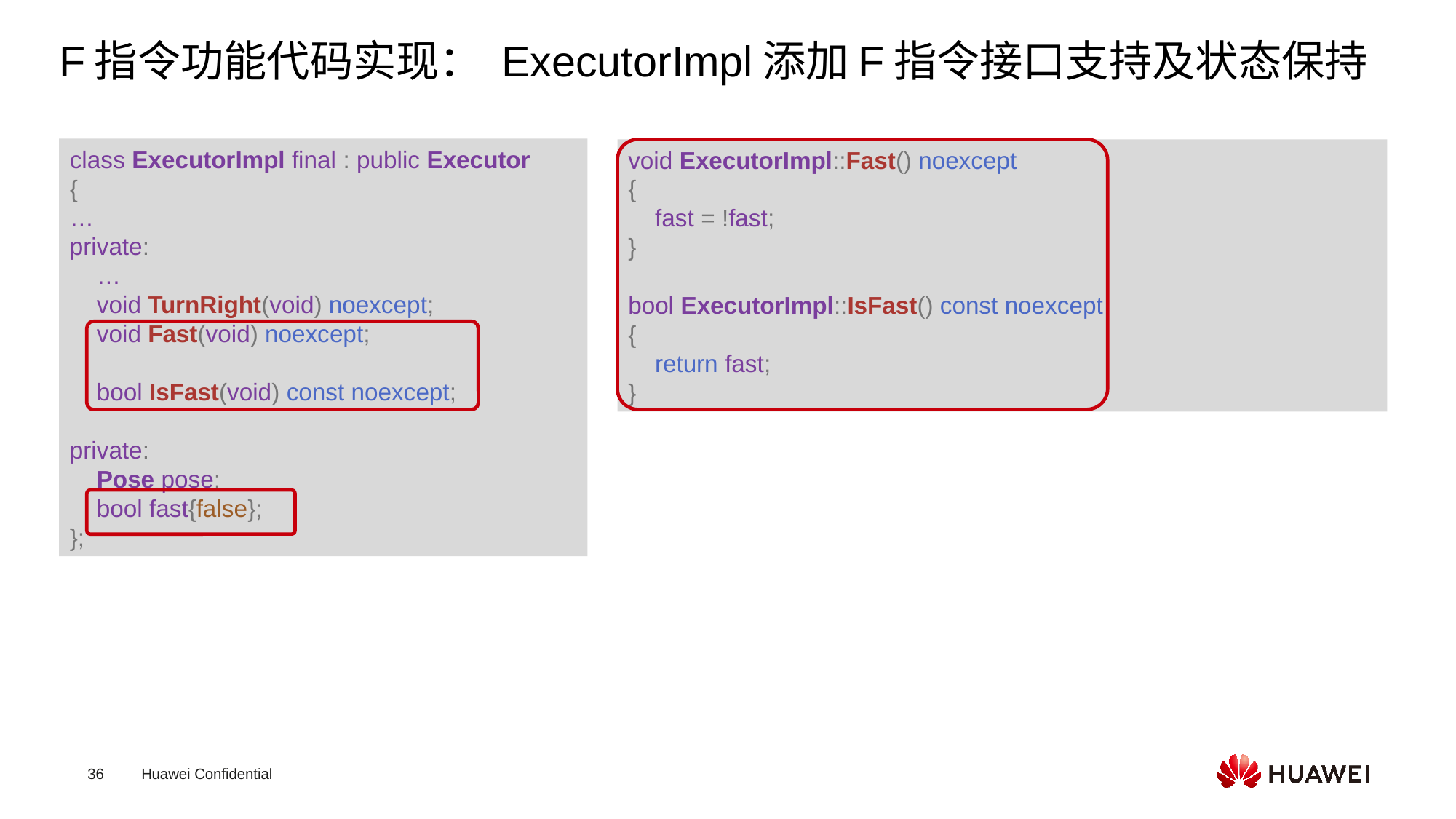

# F指令功能代码实现： ExecutorImpl添加F指令接口支持及状态保持
class ExecutorImpl final : public Executor
{
…
private:
    …
    void TurnRight(void) noexcept;
    void Fast(void) noexcept;
    bool IsFast(void) const noexcept;
private:
    Pose pose;
    bool fast{false};
};
void ExecutorImpl::Fast() noexcept
{
    fast = !fast;
}
bool ExecutorImpl::IsFast() const noexcept
{
    return fast;
}